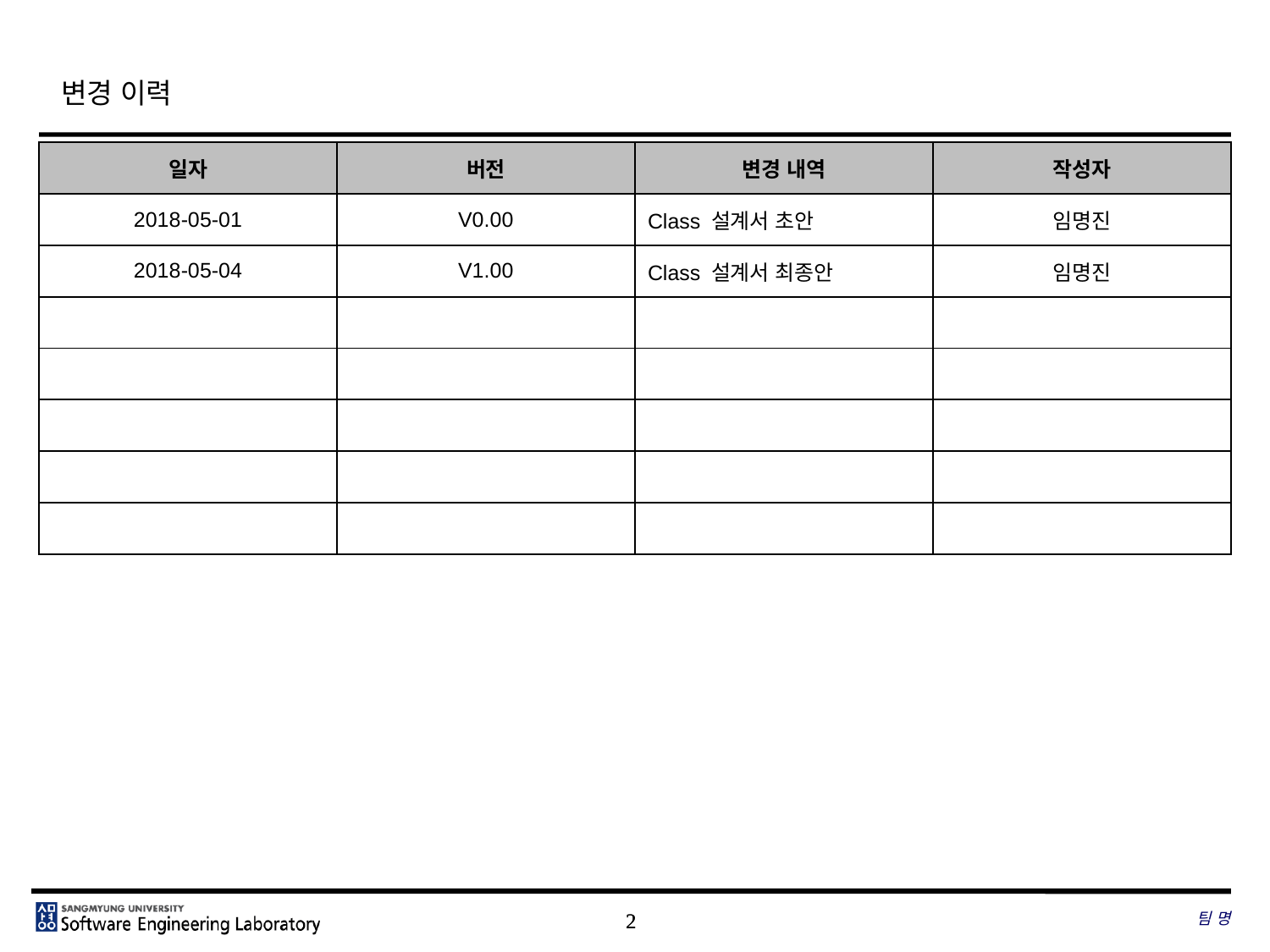

# 변경 이력
| 일자 | 버전 | 변경 내역 | 작성자 |
| --- | --- | --- | --- |
| 2018-05-01 | V0.00 | Class 설계서 초안 | 임명진 |
| 2018-05-04 | V1.00 | Class 설계서 최종안 | 임명진 |
|  |  |  |  |
|  |  |  |  |
|  |  |  |  |
|  |  |  |  |
|  |  |  |  |
팀 명